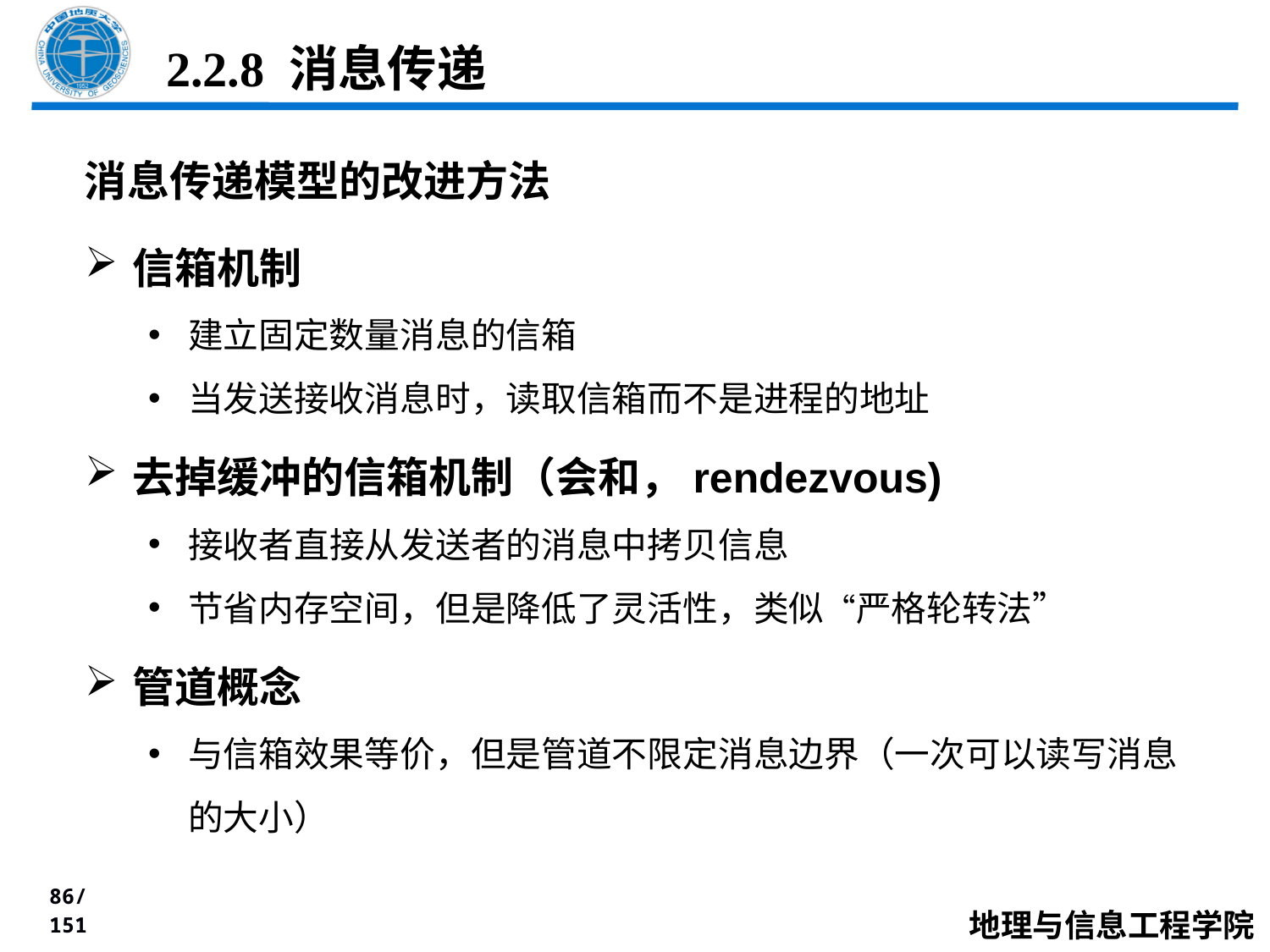

2.2.8 消息传递
进程通信
# 消息传递模型的改进方法
信箱机制
建立固定数量消息的信箱
当发送接收消息时，读取信箱而不是进程的地址
去掉缓冲的信箱机制（会和，rendezvous)
接收者直接从发送者的消息中拷贝信息
节省内存空间，但是降低了灵活性，类似“严格轮转法”
管道概念
与信箱效果等价，但是管道不限定消息边界（一次可以读写消息的大小）